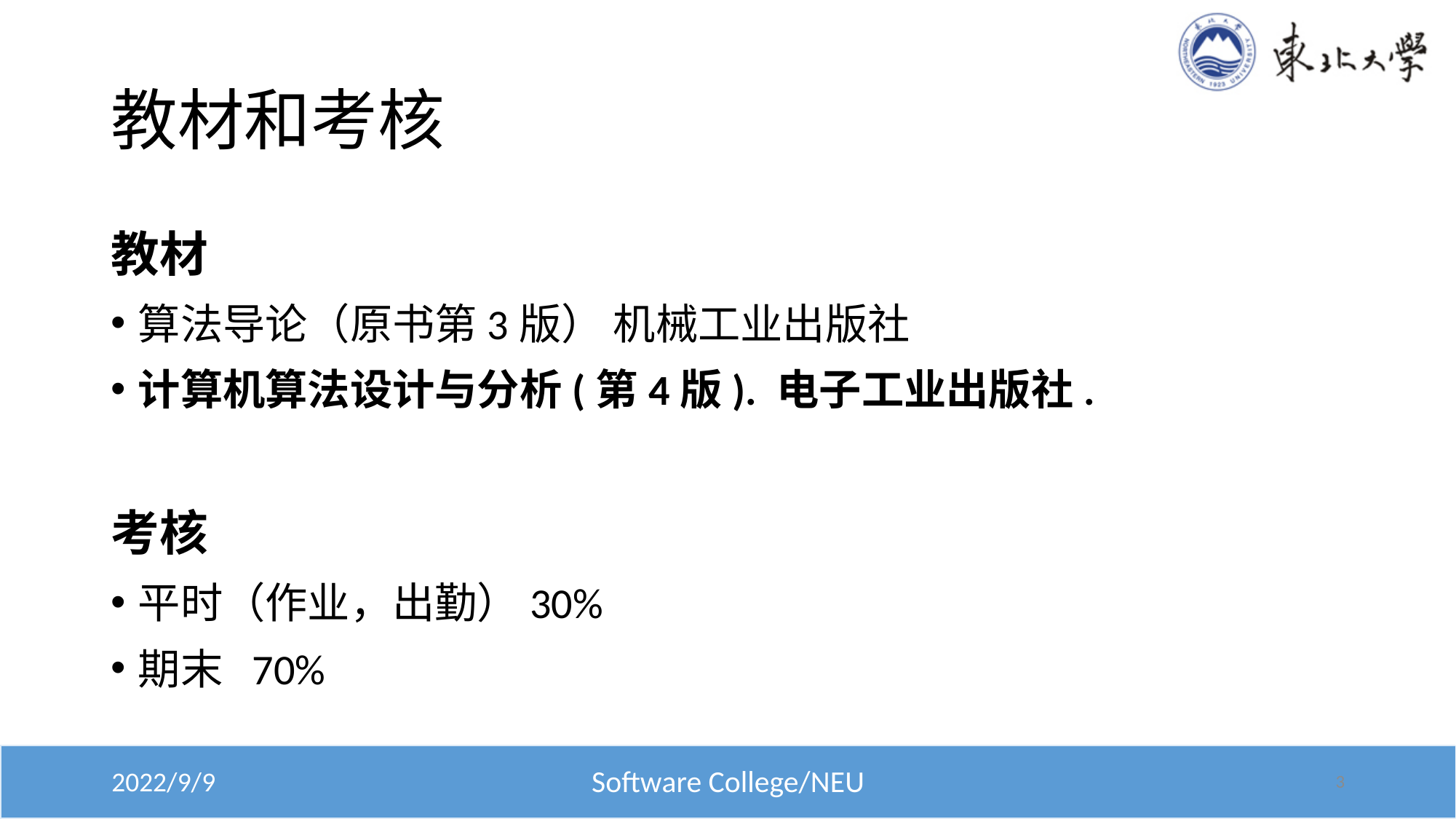

# 教材和考核
教材
算法导论（原书第3版） 机械工业出版社
计算机算法设计与分析(第4版). 电子工业出版社.

考核
平时（作业，出勤）30%
期末  70%